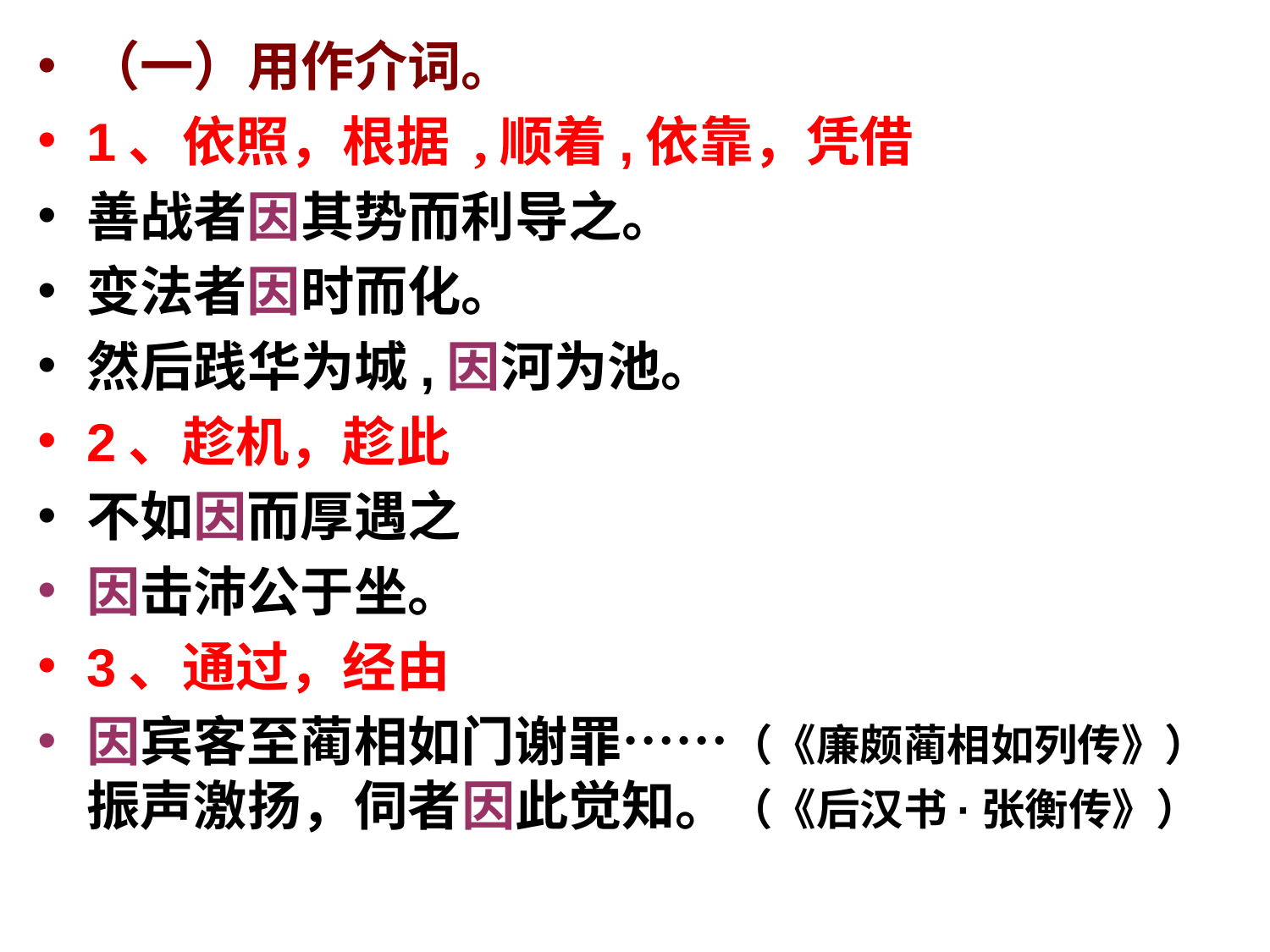

（一）用作介词。
1、依照，根据 ,顺着,依靠，凭借
善战者因其势而利导之。
变法者因时而化。
然后践华为城,因河为池。
2、趁机，趁此
不如因而厚遇之
因击沛公于坐。
3、通过，经由
因宾客至蔺相如门谢罪……（《廉颇蔺相如列传》）
振声激扬，伺者因此觉知。（《后汉书·张衡传》）